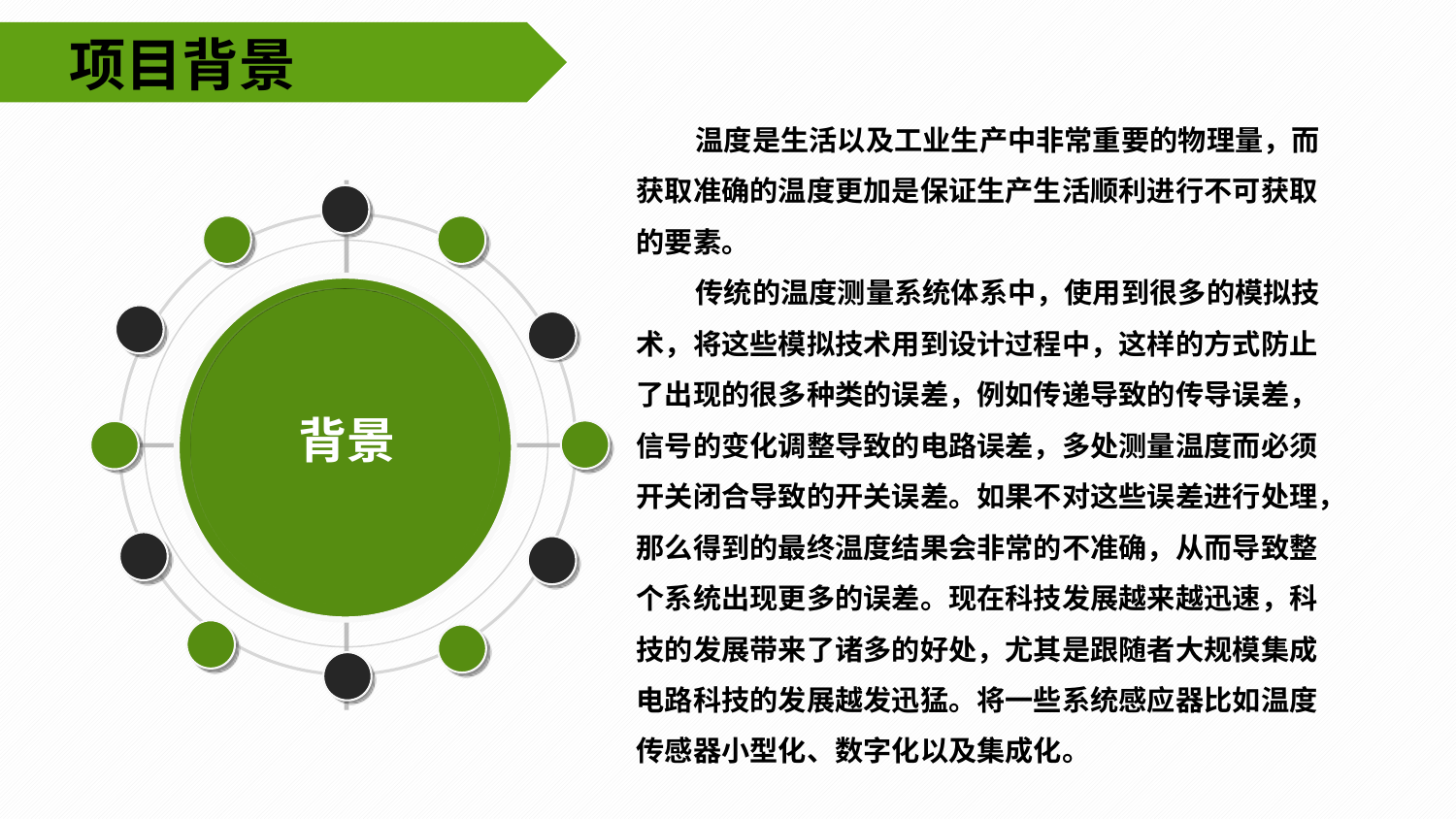

项目背景

        温度是生活以及工业生产中非常重要的物理量，而获取准确的温度更加是保证生产生活顺利进行不可获取的要素。
        传统的温度测量系统体系中，使用到很多的模拟技术，将这些模拟技术用到设计过程中，这样的方式防止了出现的很多种类的误差，例如传递导致的传导误差，信号的变化调整导致的电路误差，多处测量温度而必须开关闭合导致的开关误差。如果不对这些误差进行处理，那么得到的最终温度结果会非常的不准确，从而导致整个系统出现更多的误差。现在科技发展越来越迅速，科技的发展带来了诸多的好处，尤其是跟随者大规模集成电路科技的发展越发迅猛。将一些系统感应器比如温度传感器小型化、数字化以及集成化。

背景